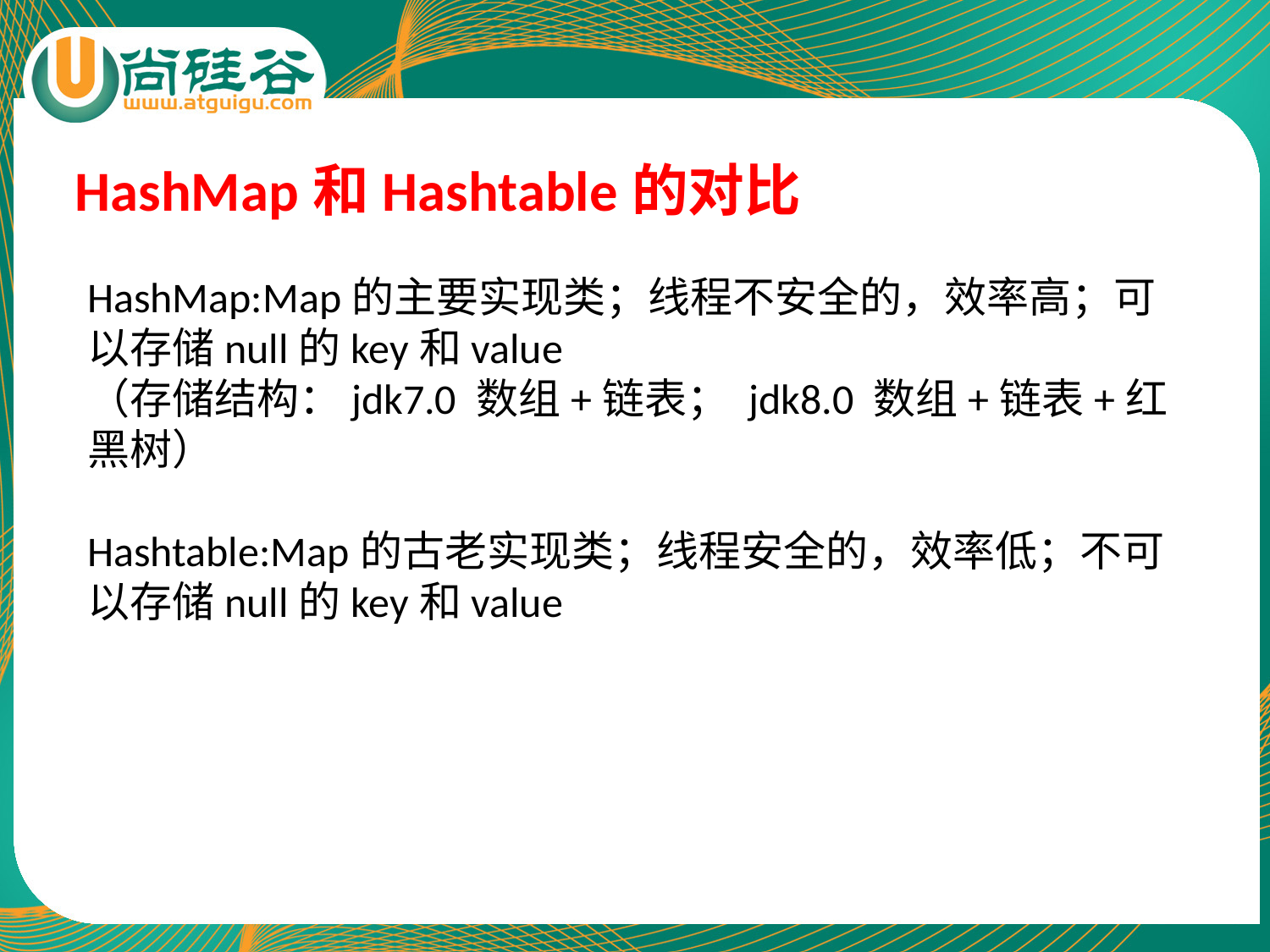

HashMap和Hashtable的对比
HashMap:Map的主要实现类；线程不安全的，效率高；可以存储null的key和value
（存储结构：jdk7.0 数组+链表； jdk8.0 数组+链表+红黑树）

Hashtable:Map的古老实现类；线程安全的，效率低；不可以存储null的key和value